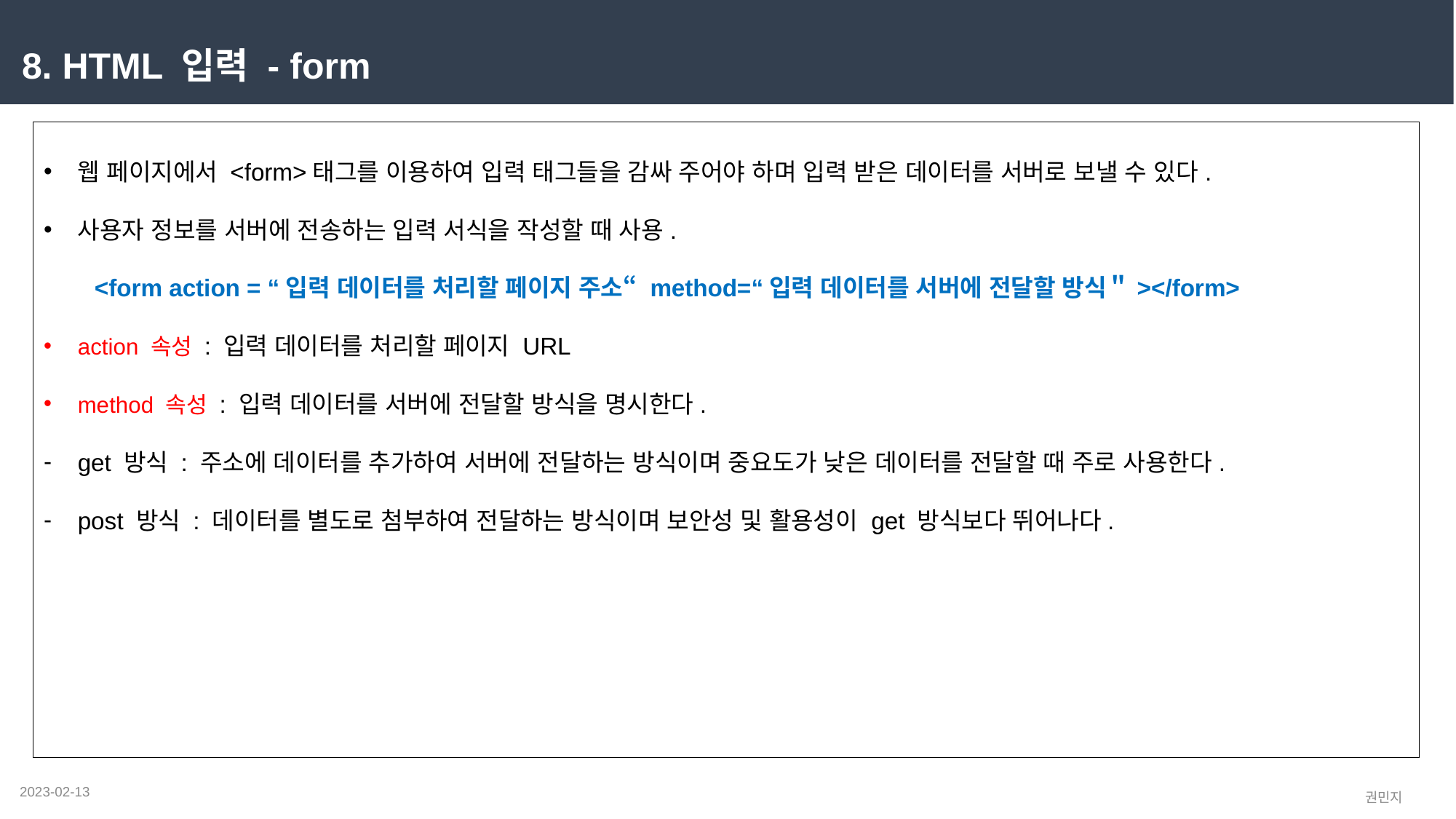

8. HTML 입력 - form
웹 페이지에서 <form>태그를 이용하여 입력 태그들을 감싸 주어야 하며 입력 받은 데이터를 서버로 보낼 수 있다.
사용자 정보를 서버에 전송하는 입력 서식을 작성할 때 사용.
        <form action = “입력 데이터를 처리할 페이지 주소“ method=“입력 데이터를 서버에 전달할 방식＂></form>
action 속성 : 입력 데이터를 처리할 페이지 URL
method 속성 : 입력 데이터를 서버에 전달할 방식을 명시한다.
get 방식 : 주소에 데이터를 추가하여 서버에 전달하는 방식이며 중요도가 낮은 데이터를 전달할 때 주로 사용한다.
post 방식 : 데이터를 별도로 첨부하여 전달하는 방식이며 보안성 및 활용성이 get 방식보다 뛰어나다.
2023-02-13
권민지